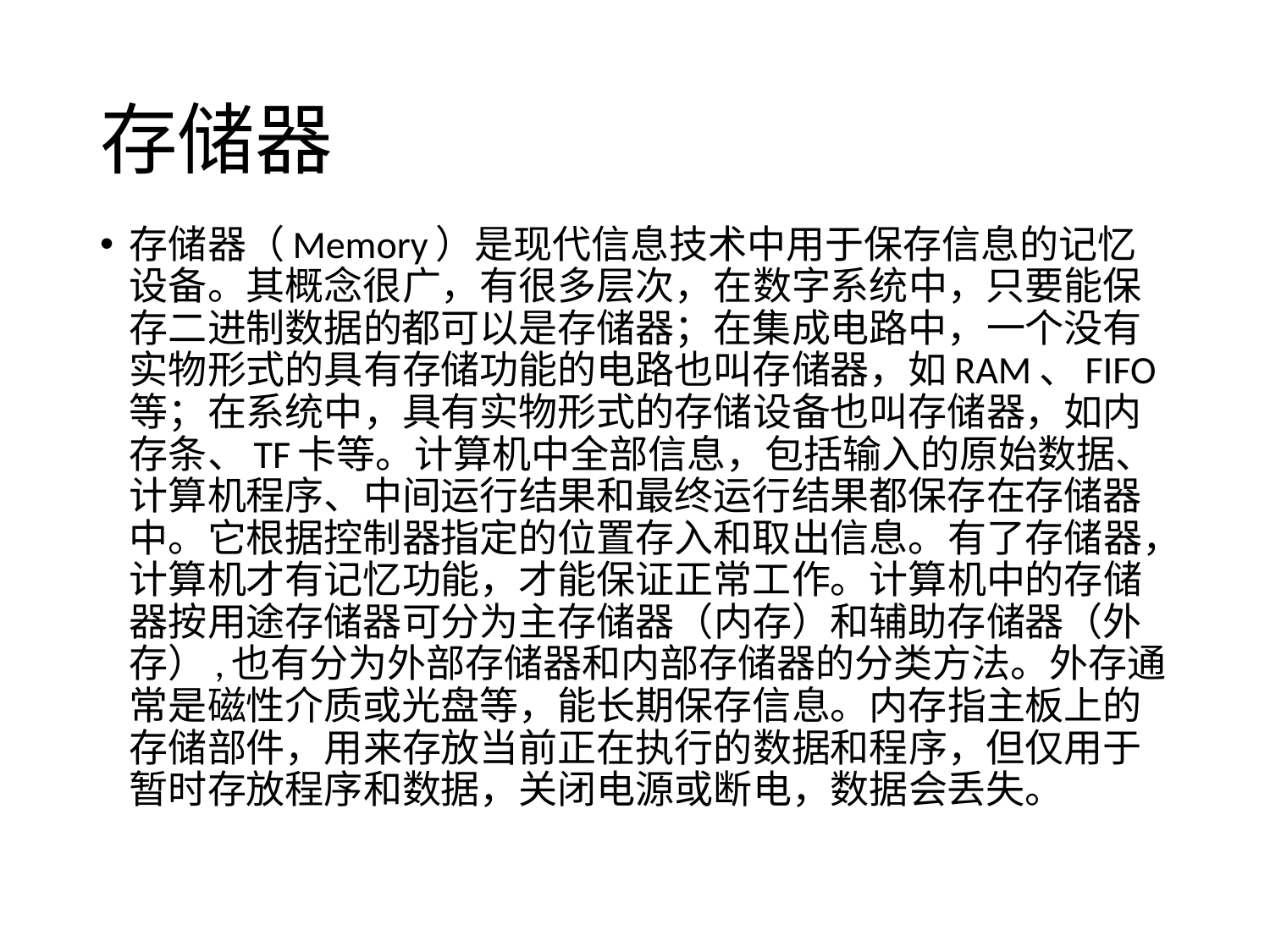

# 存储器
存储器（Memory）是现代信息技术中用于保存信息的记忆设备。其概念很广，有很多层次，在数字系统中，只要能保存二进制数据的都可以是存储器；在集成电路中，一个没有实物形式的具有存储功能的电路也叫存储器，如RAM、FIFO等；在系统中，具有实物形式的存储设备也叫存储器，如内存条、TF卡等。计算机中全部信息，包括输入的原始数据、计算机程序、中间运行结果和最终运行结果都保存在存储器中。它根据控制器指定的位置存入和取出信息。有了存储器，计算机才有记忆功能，才能保证正常工作。计算机中的存储器按用途存储器可分为主存储器（内存）和辅助存储器（外存）,也有分为外部存储器和内部存储器的分类方法。外存通常是磁性介质或光盘等，能长期保存信息。内存指主板上的存储部件，用来存放当前正在执行的数据和程序，但仅用于暂时存放程序和数据，关闭电源或断电，数据会丢失。